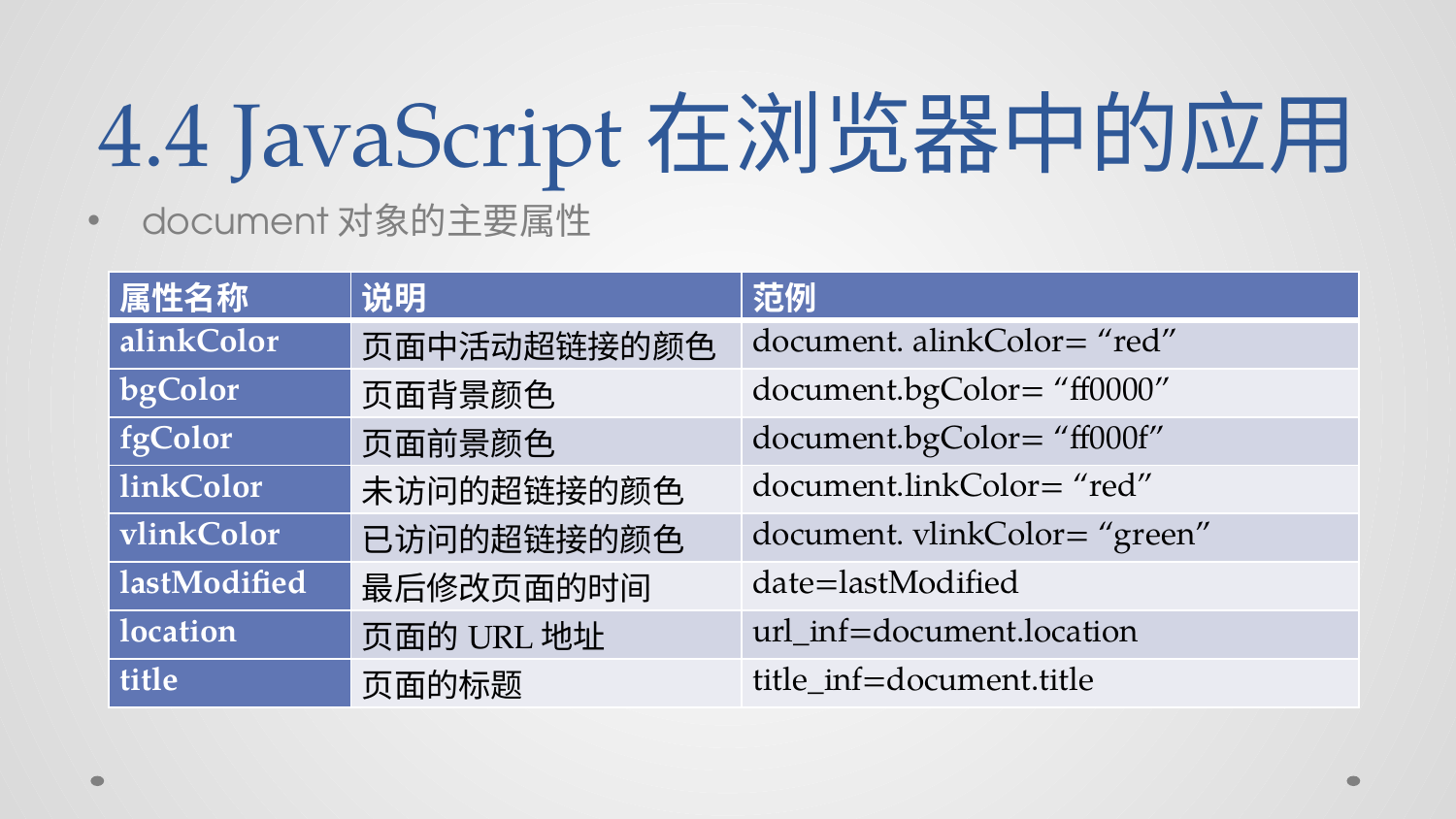

# 4.4 JavaScript在浏览器中的应用
document对象的主要属性
| 属性名称 | 说明 | 范例 |
| --- | --- | --- |
| alinkColor | 页面中活动超链接的颜色 | document. alinkColor= “red” |
| bgColor | 页面背景颜色 | document.bgColor= “ff0000” |
| fgColor | 页面前景颜色 | document.bgColor= “ff000f” |
| linkColor | 未访问的超链接的颜色 | document.linkColor= “red” |
| vlinkColor | 已访问的超链接的颜色 | document. vlinkColor= “green” |
| lastModified | 最后修改页面的时间 | date=lastModified |
| location | 页面的URL地址 | url\_inf=document.location |
| title | 页面的标题 | title\_inf=document.title |